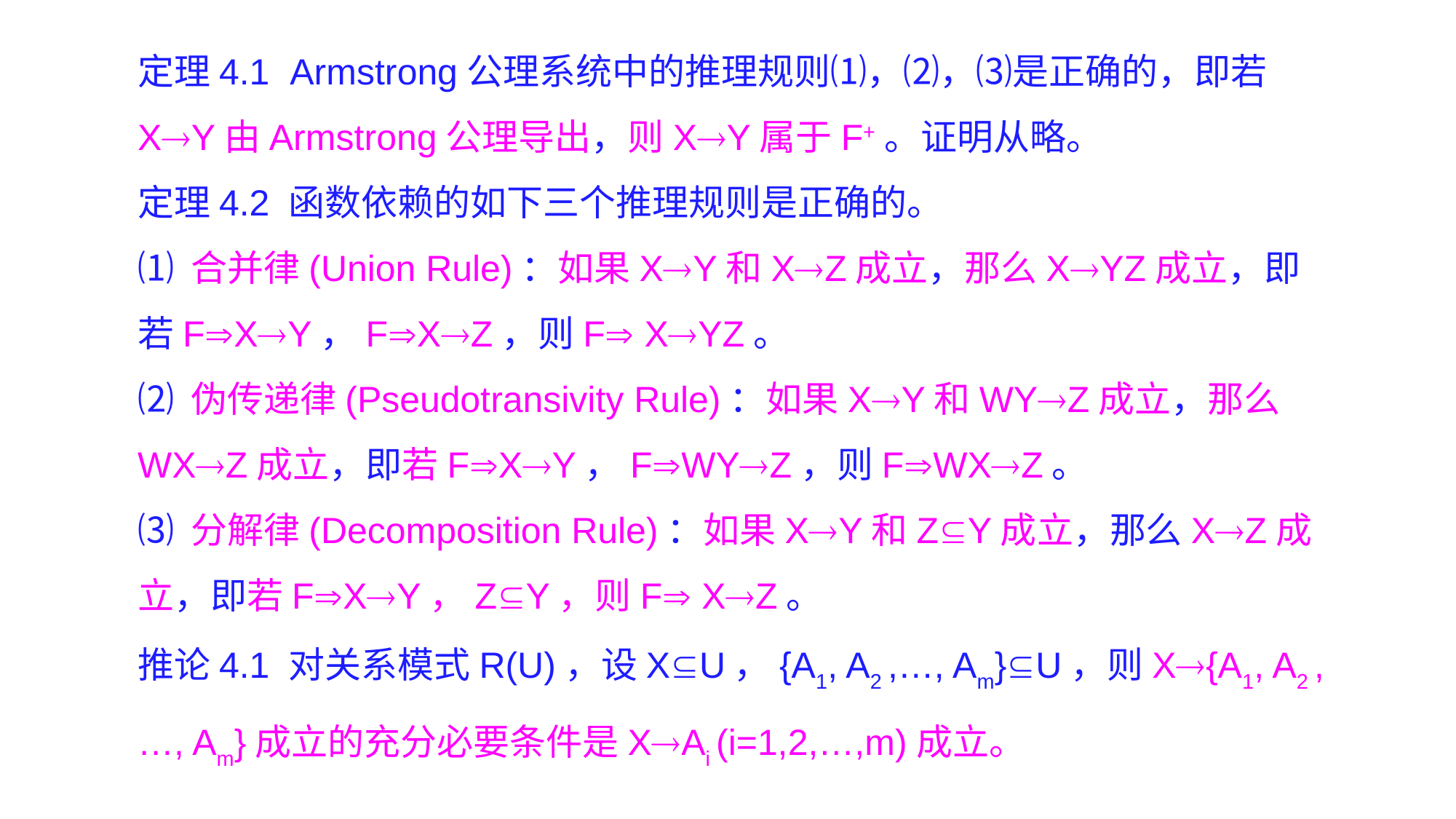

定理4.1  Armstrong公理系统中的推理规则⑴，⑵，⑶是正确的，即若X→Y由Armstrong公理导出，则X→Y属于F+。证明从略。
定理4.2 函数依赖的如下三个推理规则是正确的。
⑴ 合并律(Union Rule)：如果X→Y和X→Z成立，那么X→YZ成立，即若F⇒X→Y，F⇒X→Z，则F⇒ X→YZ。
⑵ 伪传递律(Pseudotransivity Rule)：如果X→Y和WY→Z成立，那么WX→Z成立，即若F⇒X→Y，F⇒WY→Z，则F⇒WX→Z。
⑶ 分解律(Decomposition Rule)：如果X→Y和Z⊆Y成立，那么X→Z成立，即若F⇒X→Y，Z⊆Y，则F⇒ X→Z。
推论4.1 对关系模式R(U)，设X⊆U，{A1, A2 ,…, Am}⊆U，则X→{A1, A2 ,…, Am}成立的充分必要条件是X→Ai (i=1,2,…,m)成立。